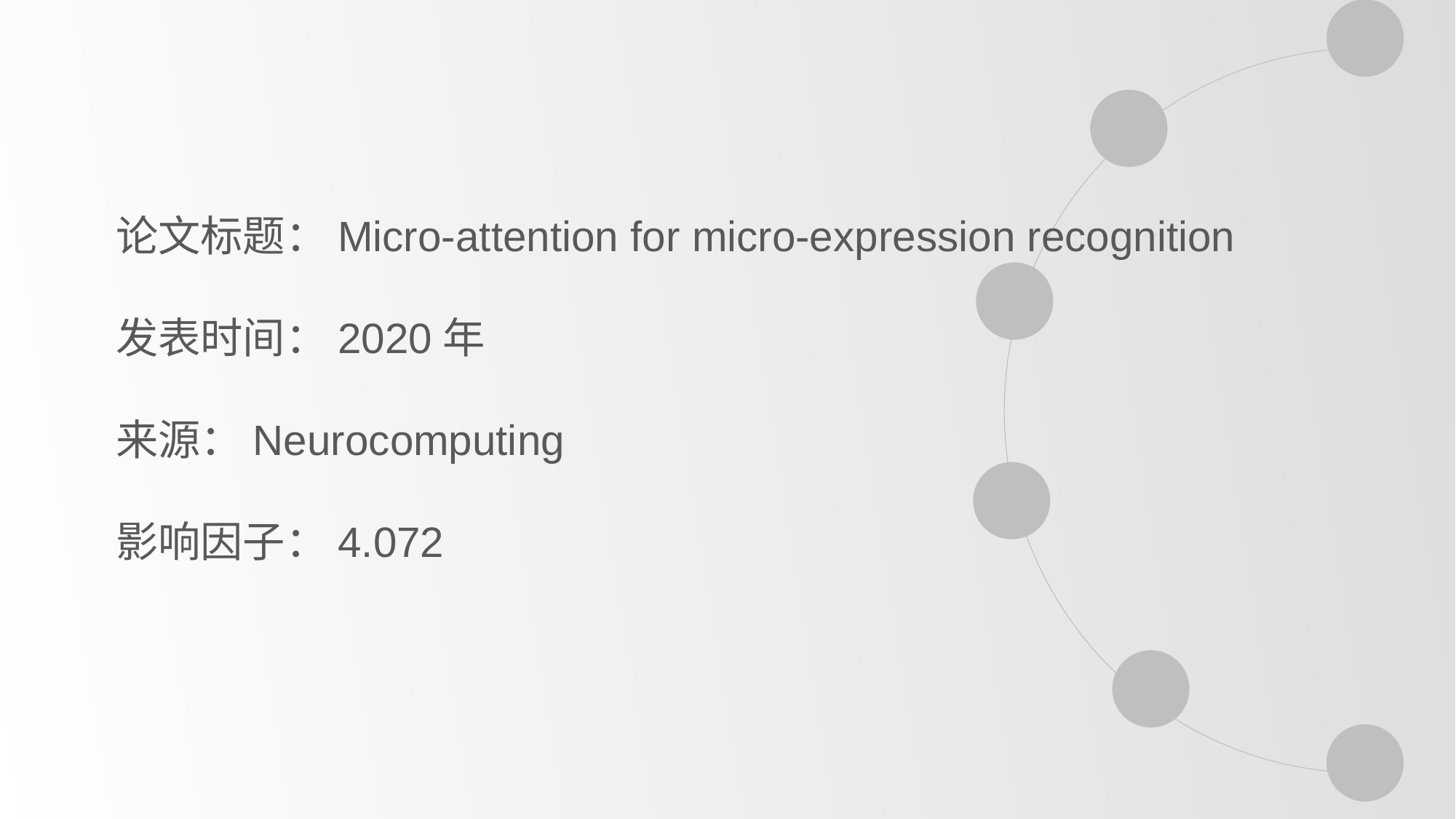

论文标题：Micro-attention for micro-expression recognition

发表时间：2020年

来源：Neurocomputing

影响因子：4.072